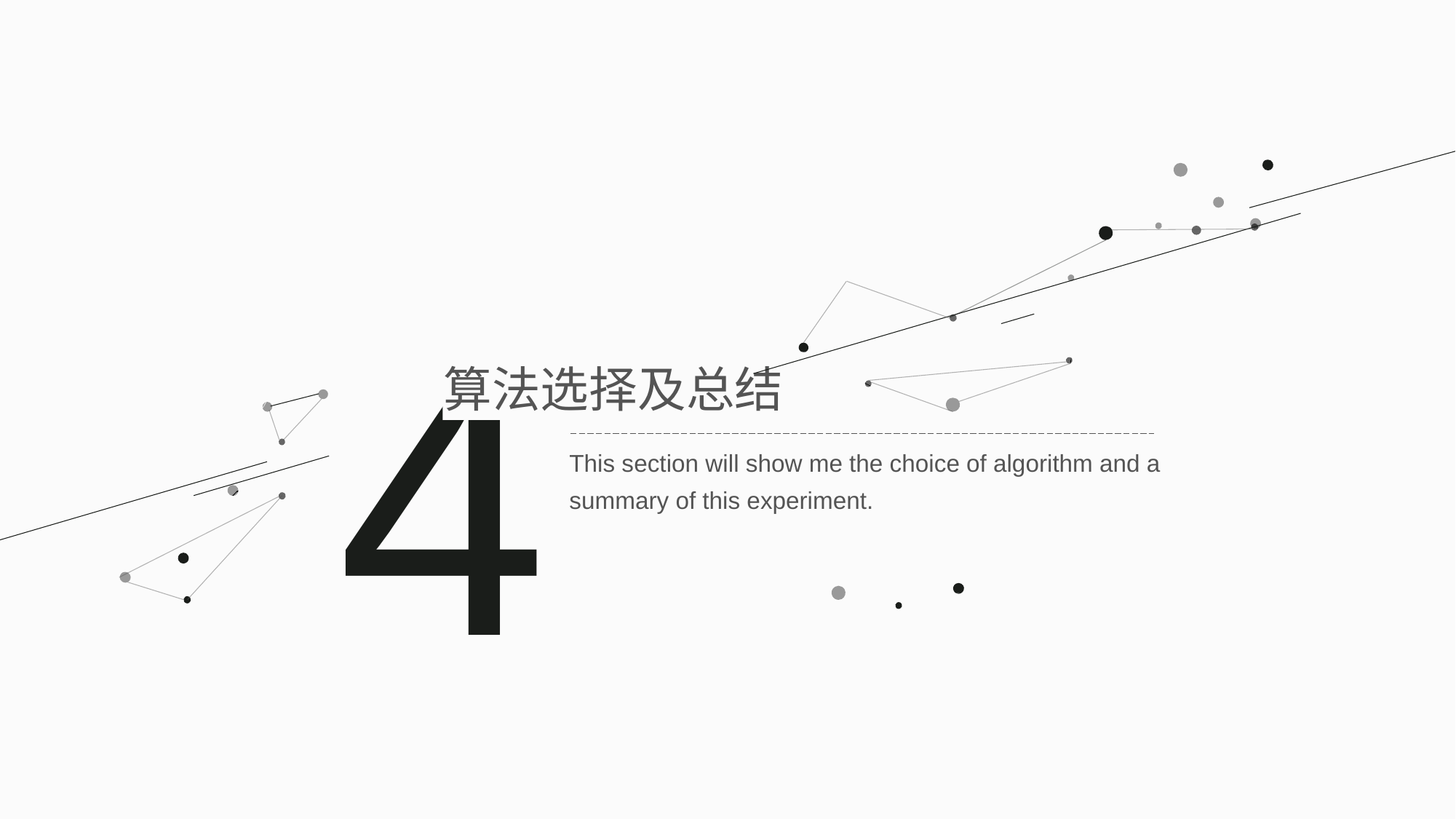

4

算法选择及总结

This section will show me the choice of algorithm and a summary of this experiment.